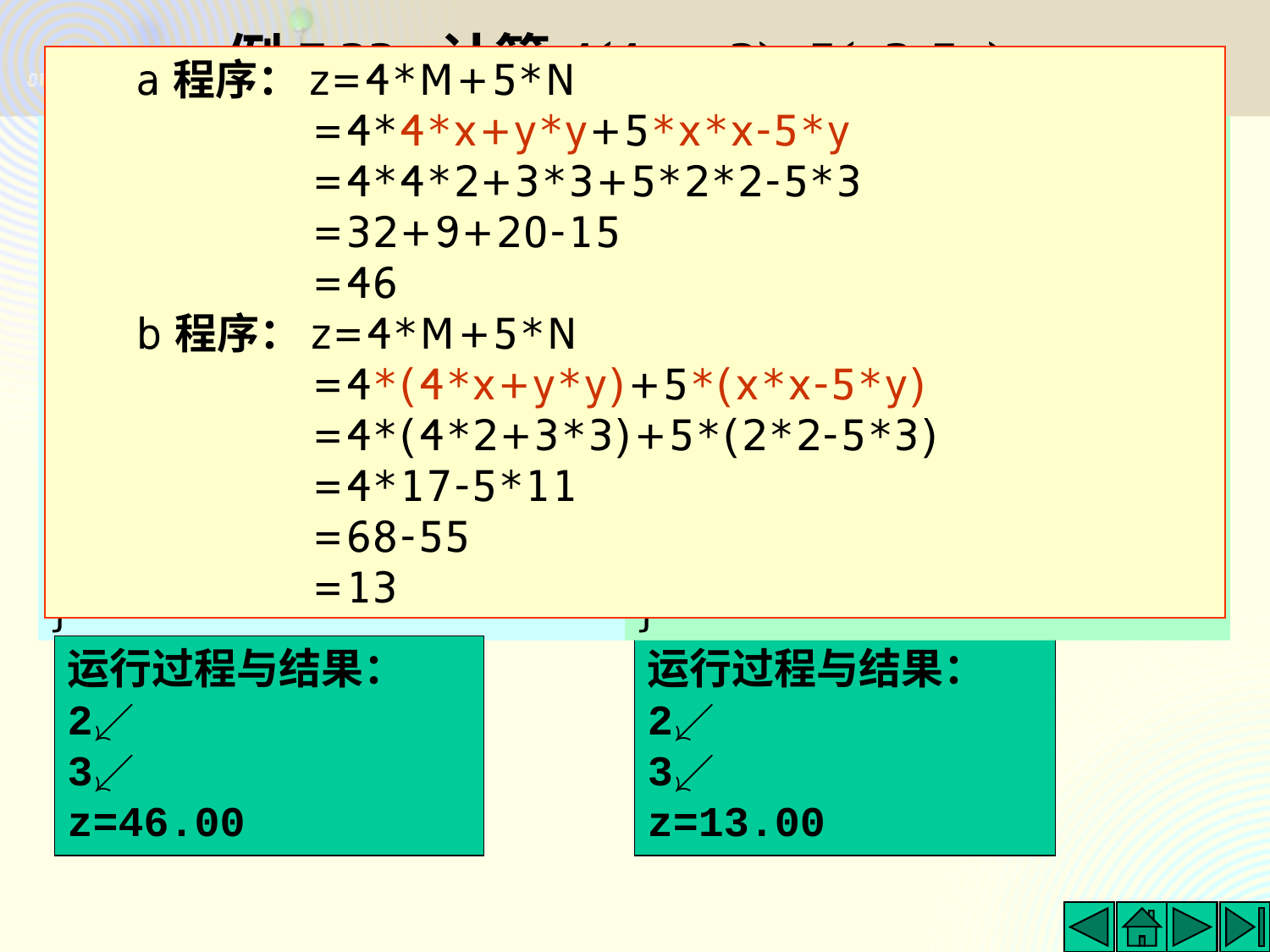

# 例7.23  计算4(4x+y2)+5(x2-5y)
a程序：z=4*M+5*N
              =4*4*x+y*y+5*x*x-5*y
              =4*4*2+3*3+5*2*2-5*3
              =32+9+20-15
              =46
b程序：z=4*M+5*N
              =4*(4*x+y*y)+5*(x*x-5*y)
              =4*(4*2+3*3)+5*(2*2-5*3)
              =4*17-5*11
              =68-55
              =13
/*a程序(字符串不加圆括号)*/
#include <stdio.h>
#define M 4*x+y*y
#define N x*x-5*y
void main()
{float x,y,z;
  scanf("%f",&x);
  scanf("%f",&y);
  z=4*M+5*N;
  printf("z=%.2f\n",z);
}
/*b程序(字符串加圆括号)*/
#include <stdio.h>
#define M (4*x+y*y)
#define N (x*x-5*y)
void main()
{	float x,y,z;
	scanf("%f",&x);
	scanf("%f",&y);
	z=4*M+5*N;
	printf("z=%.2f\n",z);
}
运行过程与结果：
2↙
3↙
z=46.00
运行过程与结果：
2↙
3↙
z=13.00